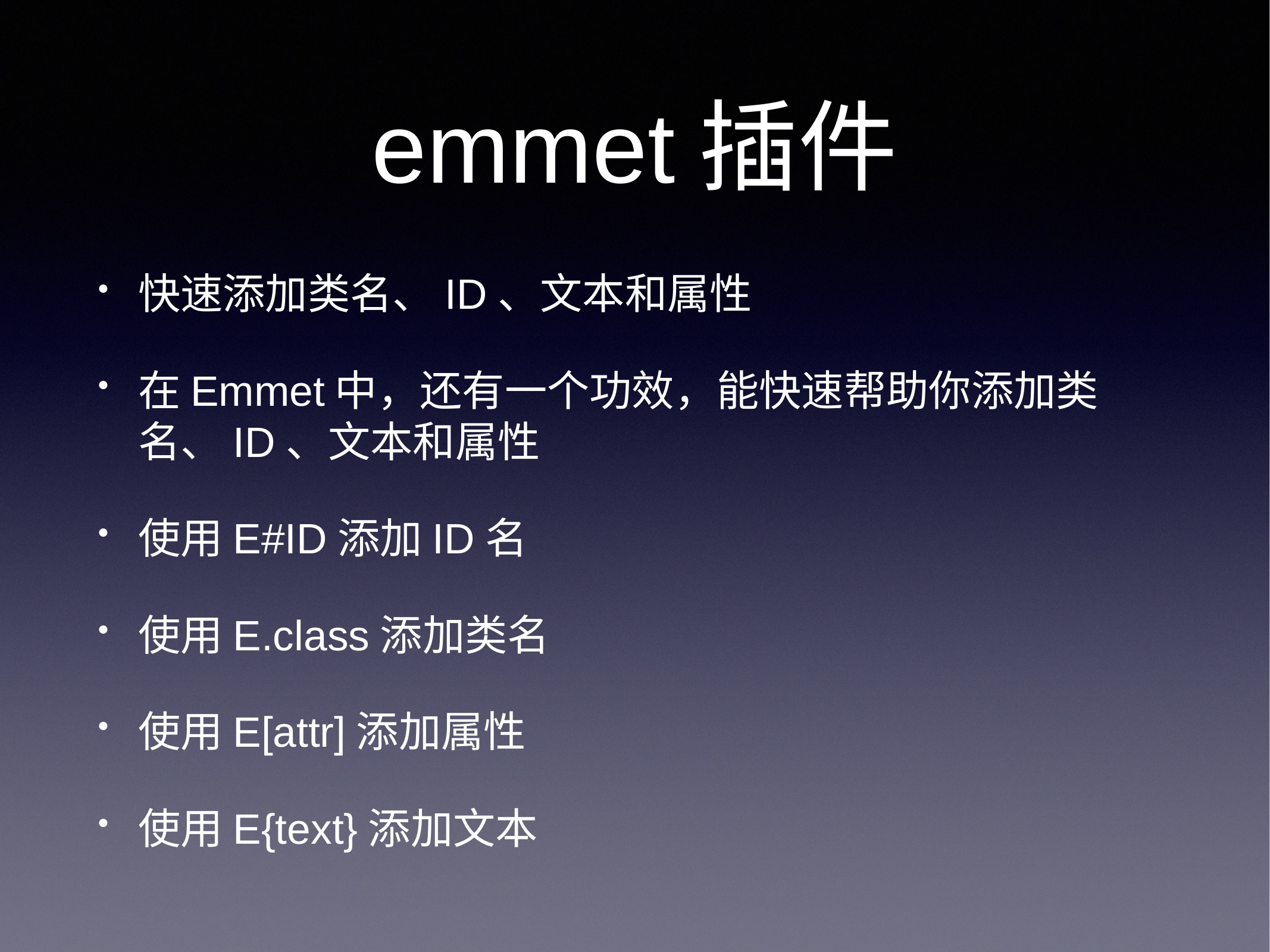

# emmet插件
快速添加类名、ID、文本和属性
在Emmet中，还有一个功效，能快速帮助你添加类名、ID、文本和属性
使用E#ID添加ID名
使用E.class添加类名
使用E[attr]添加属性
使用E{text}添加文本